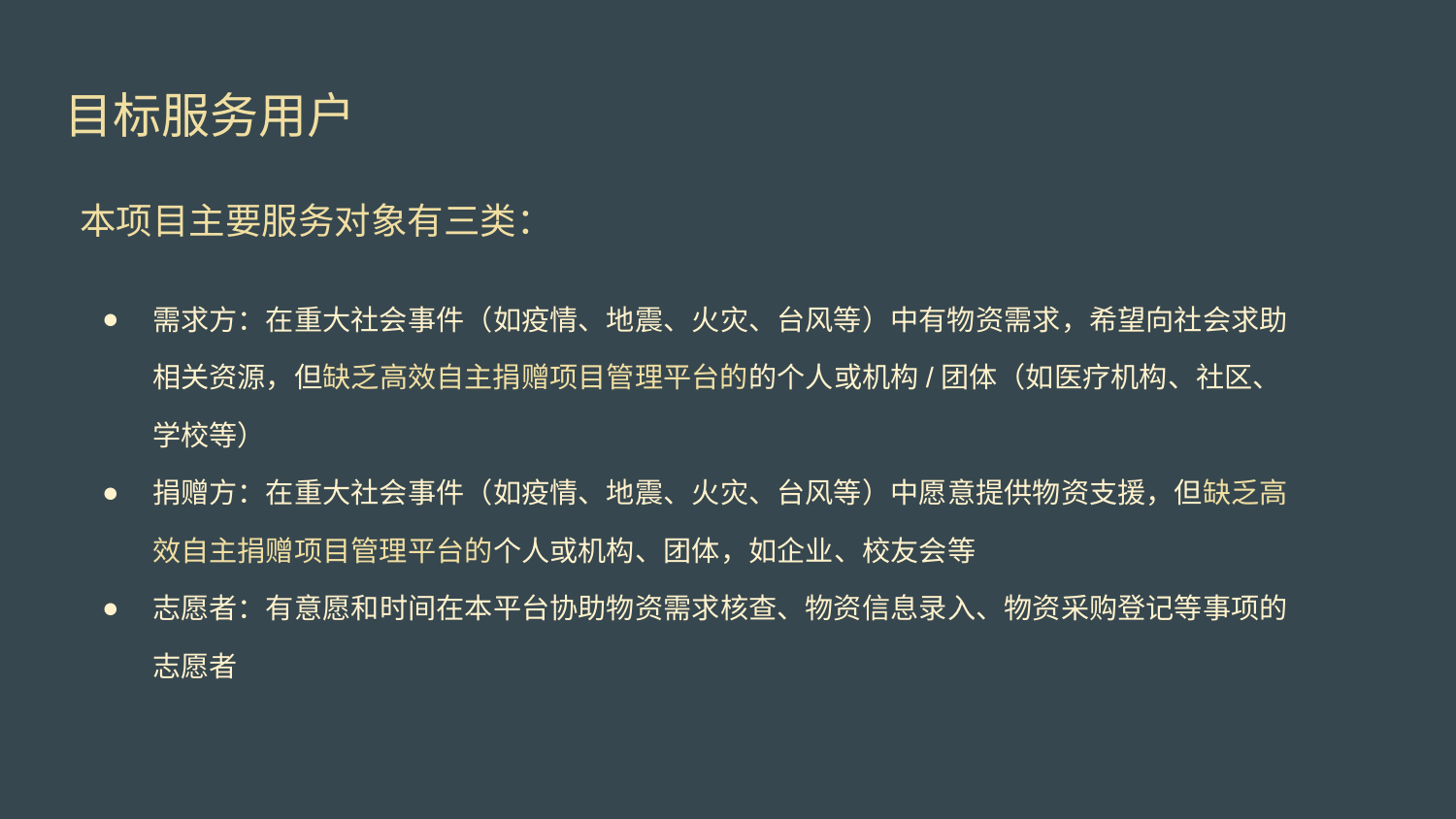

# 目标服务用户
本项目主要服务对象有三类：
需求方：在重大社会事件（如疫情、地震、火灾、台风等）中有物资需求，希望向社会求助相关资源，但缺乏高效自主捐赠项目管理平台的的个人或机构/团体（如医疗机构、社区、学校等）
捐赠方：在重大社会事件（如疫情、地震、火灾、台风等）中愿意提供物资支援，但缺乏高效自主捐赠项目管理平台的个人或机构、团体，如企业、校友会等
志愿者：有意愿和时间在本平台协助物资需求核查、物资信息录入、物资采购登记等事项的志愿者